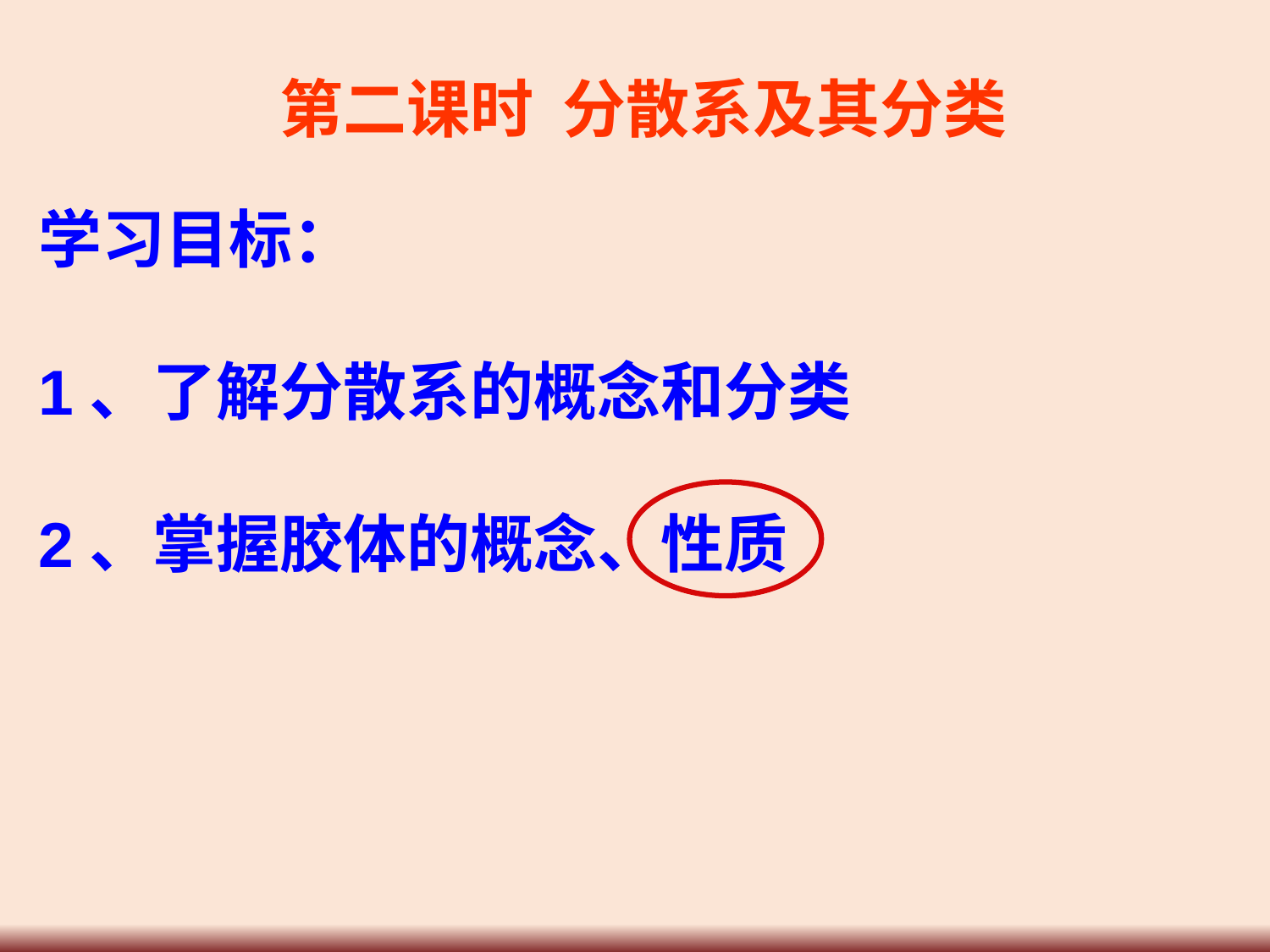

第二课时  分散系及其分类
学习目标：

1、了解分散系的概念和分类

2、掌握胶体的概念、性质